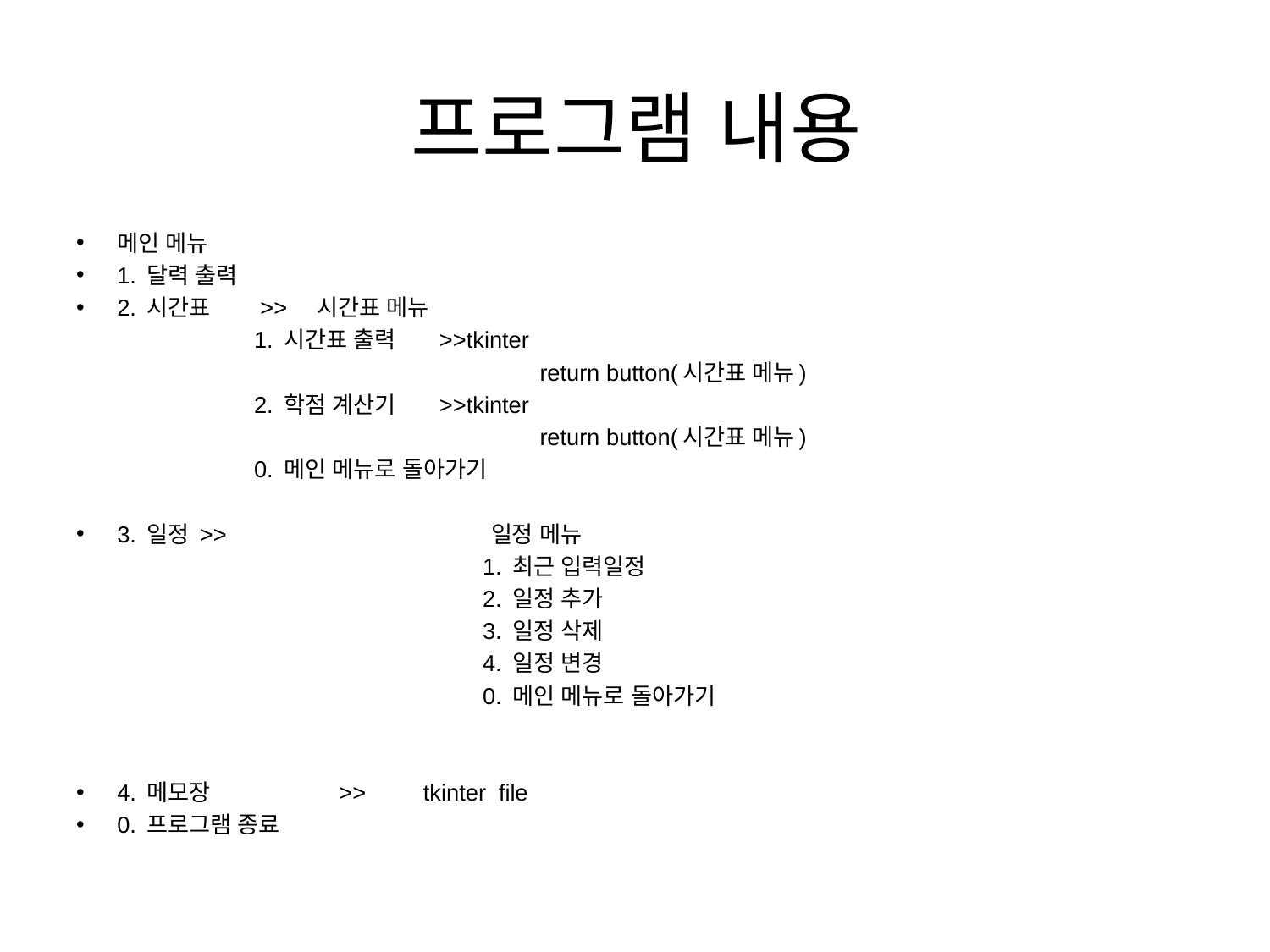

# 프로그램 내용
메인 메뉴
1. 달력 출력
2. 시간표       >>    시간표 메뉴
                            1. 시간표 출력      >>tkinter
                                                                         return button(시간표 메뉴)
                            2. 학점 계산기      >>tkinter
                                                                         return button(시간표 메뉴)
                            0. 메인 메뉴로 돌아가기

3. 일정 >>                                         일정 메뉴
                                                                1. 최근 입력일정
                                                                2. 일정 추가
                                                                3. 일정 삭제
                                                                4. 일정 변경
                                                                0. 메인 메뉴로 돌아가기

4. 메모장                   >>         tkinter  file
0. 프로그램 종료